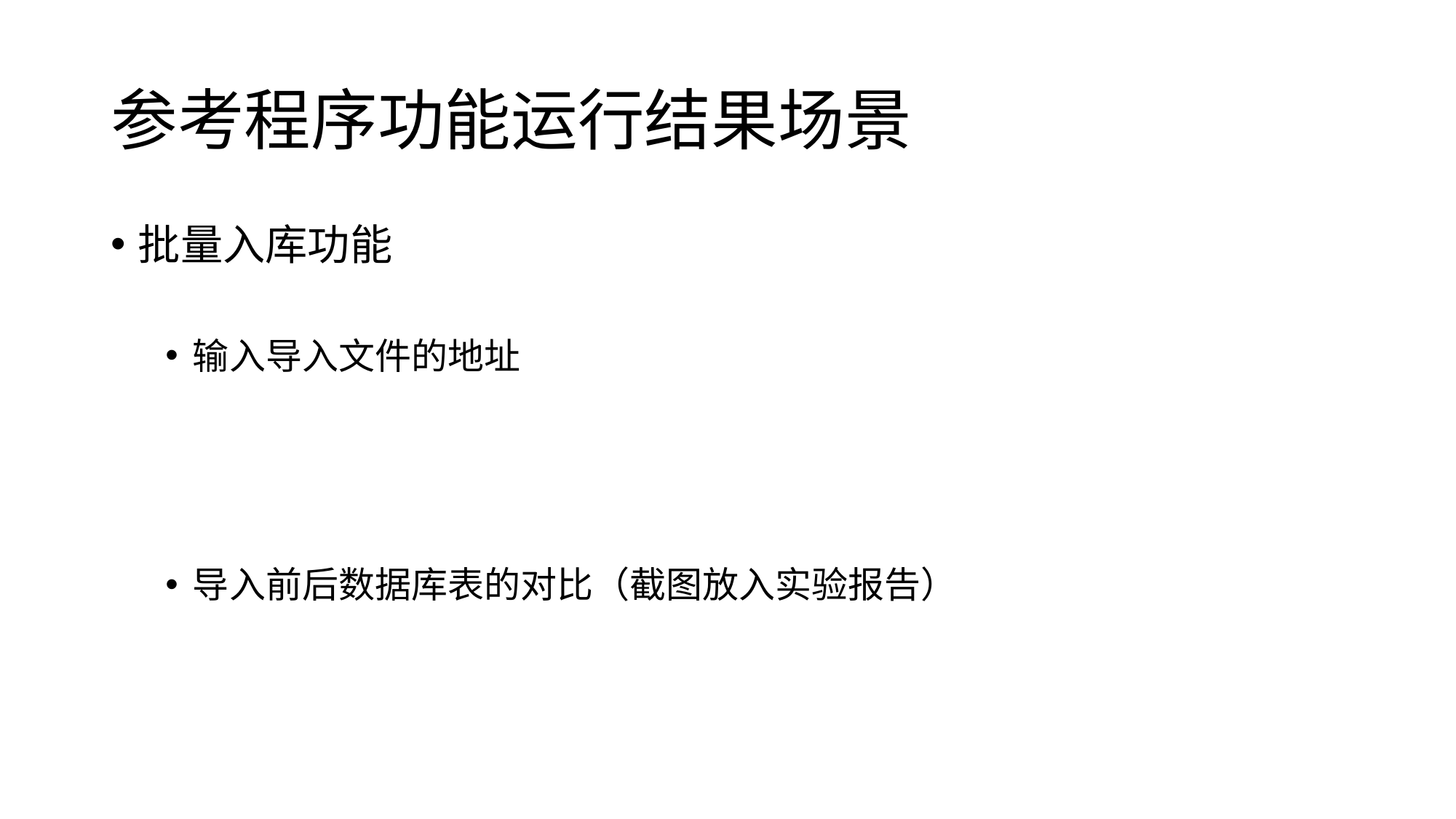

# 参考程序功能运行结果场景
批量入库功能

输入导入文件的地址

导入前后数据库表的对比（截图放入实验报告）